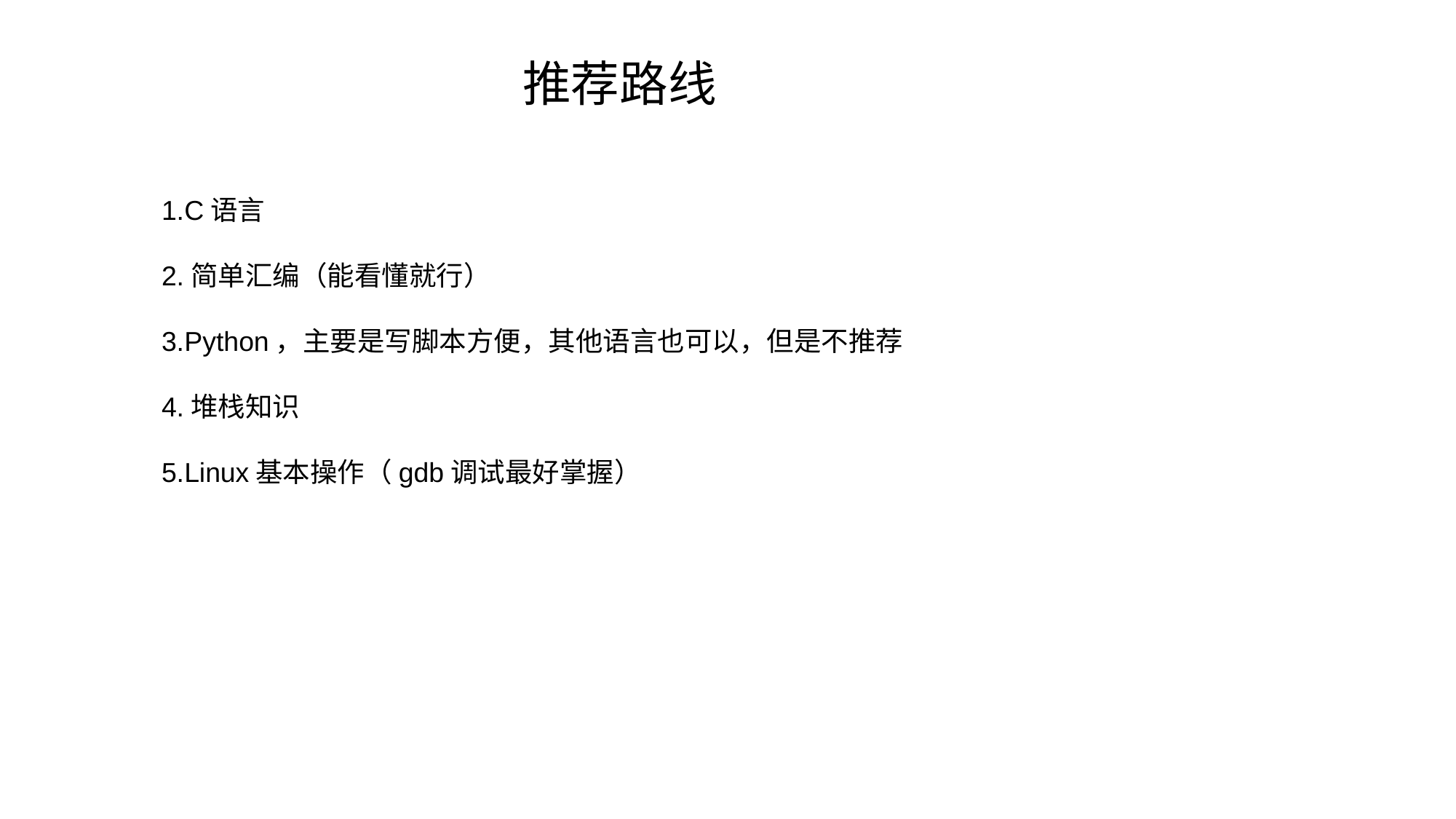

推荐路线
1.C语言

2.简单汇编（能看懂就行）

3.Python，主要是写脚本方便，其他语言也可以，但是不推荐

4.堆栈知识

5.Linux基本操作（gdb调试最好掌握）